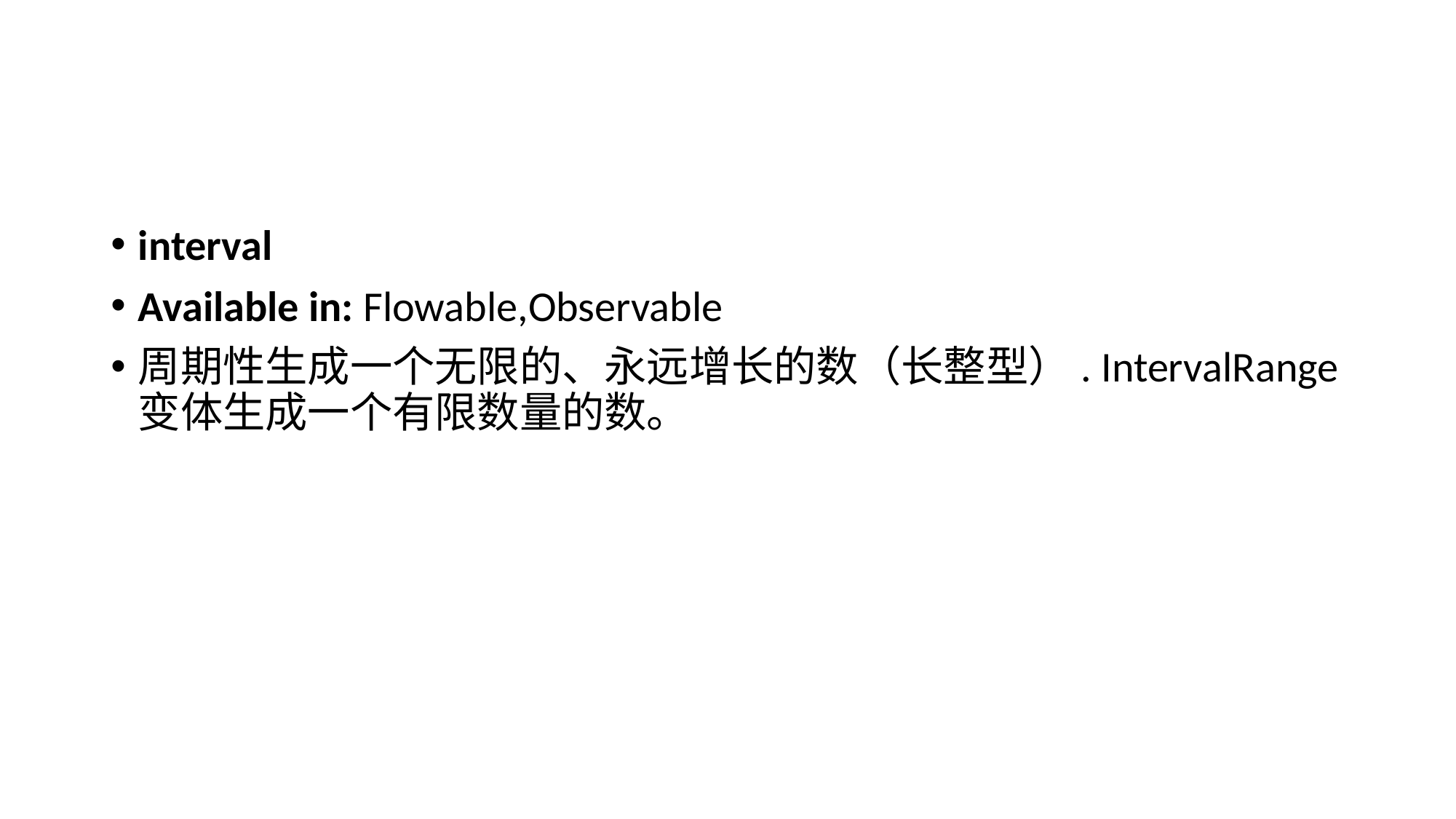

#
interval
Available in: Flowable,Observable
周期性生成一个无限的、永远增长的数（长整型）. IntervalRange 变体生成一个有限数量的数。